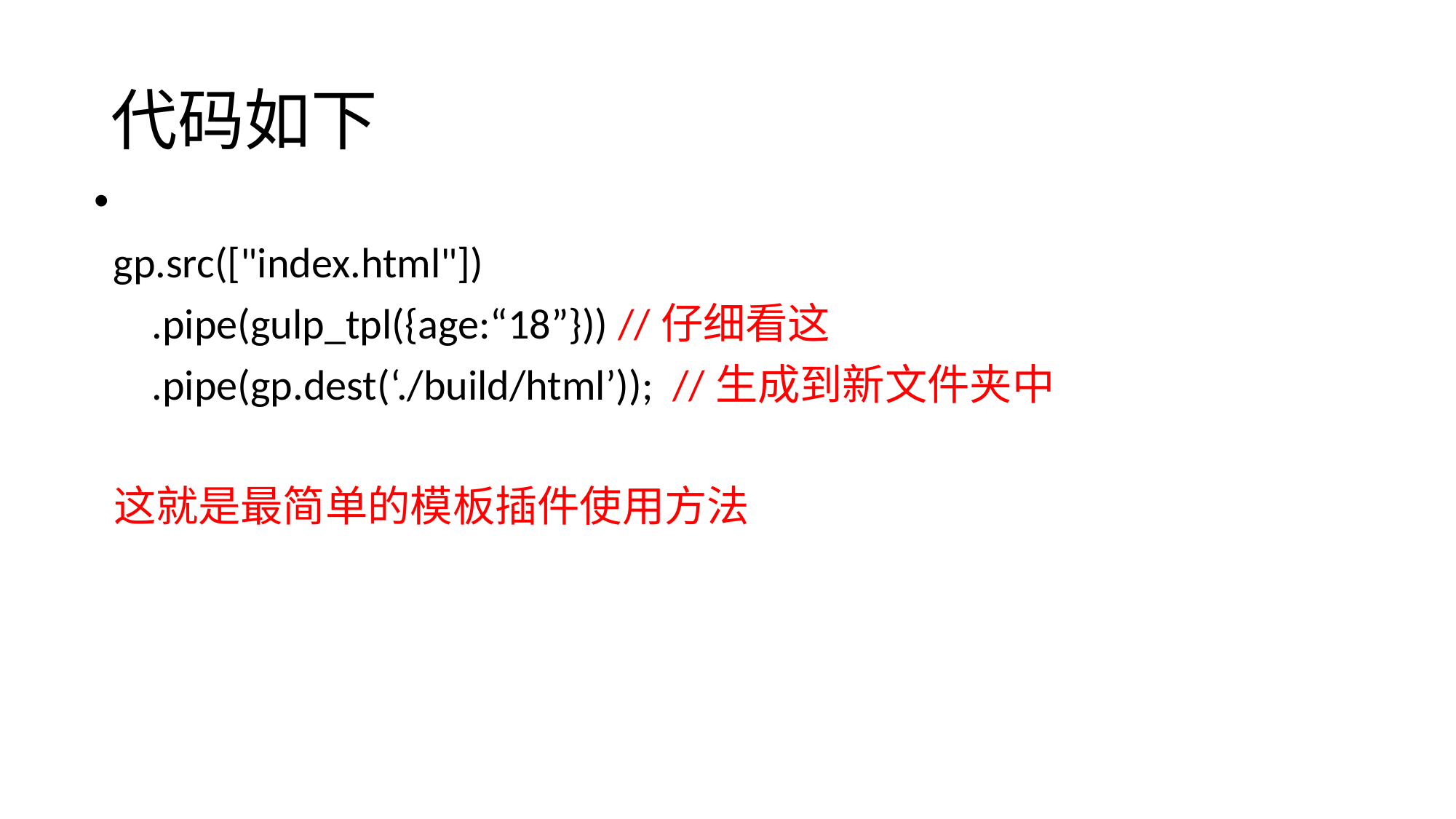

# 代码如下

  gp.src(["index.html"])
      .pipe(gulp_tpl({age:“18”})) //仔细看这
      .pipe(gp.dest(‘./build/html’));  //生成到新文件夹中

 这就是最简单的模板插件使用方法